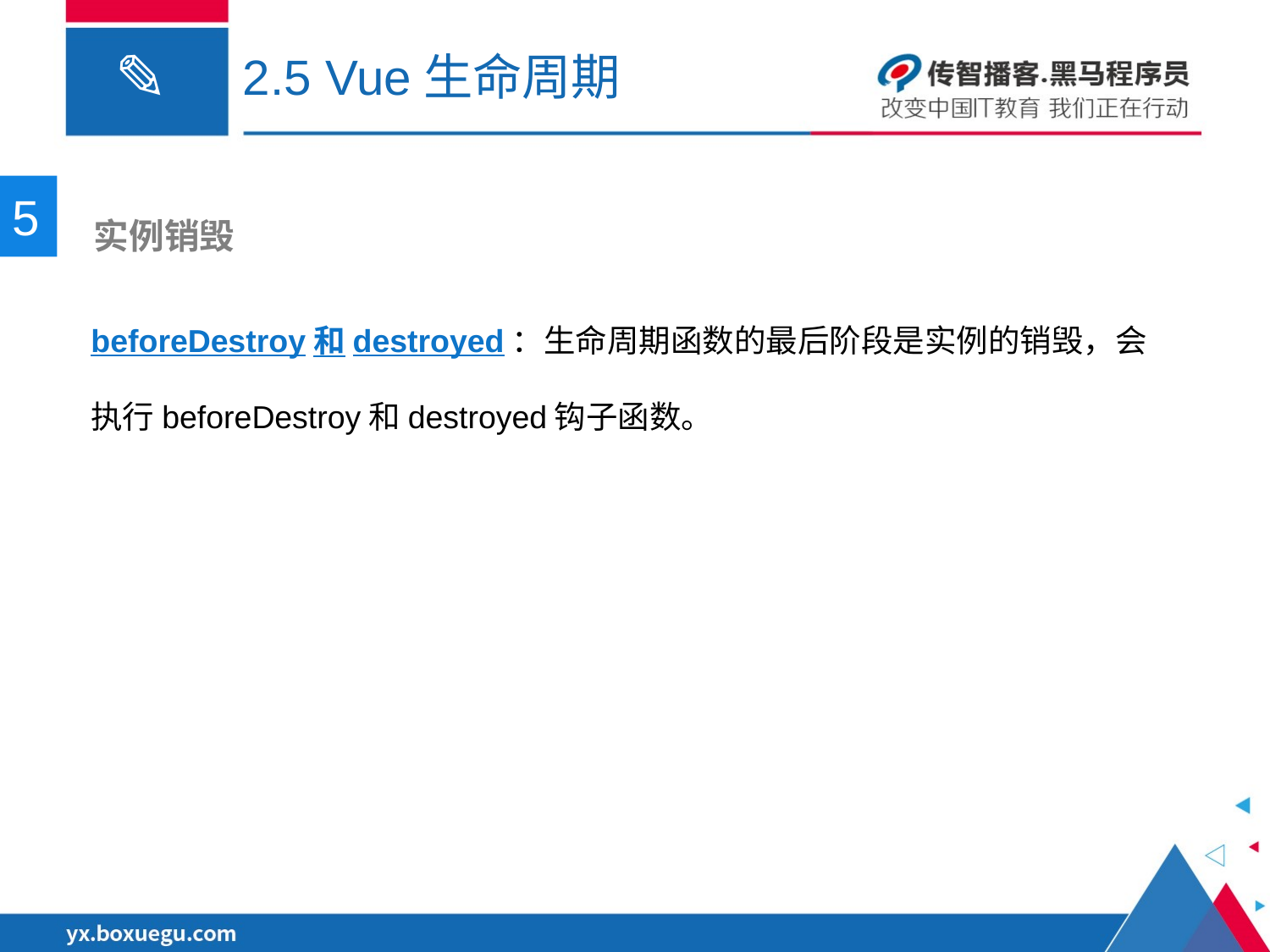

# 2.5 Vue生命周期

5
  实例销毁
beforeDestroy和destroyed：生命周期函数的最后阶段是实例的销毁，会执行beforeDestroy和destroyed钩子函数。